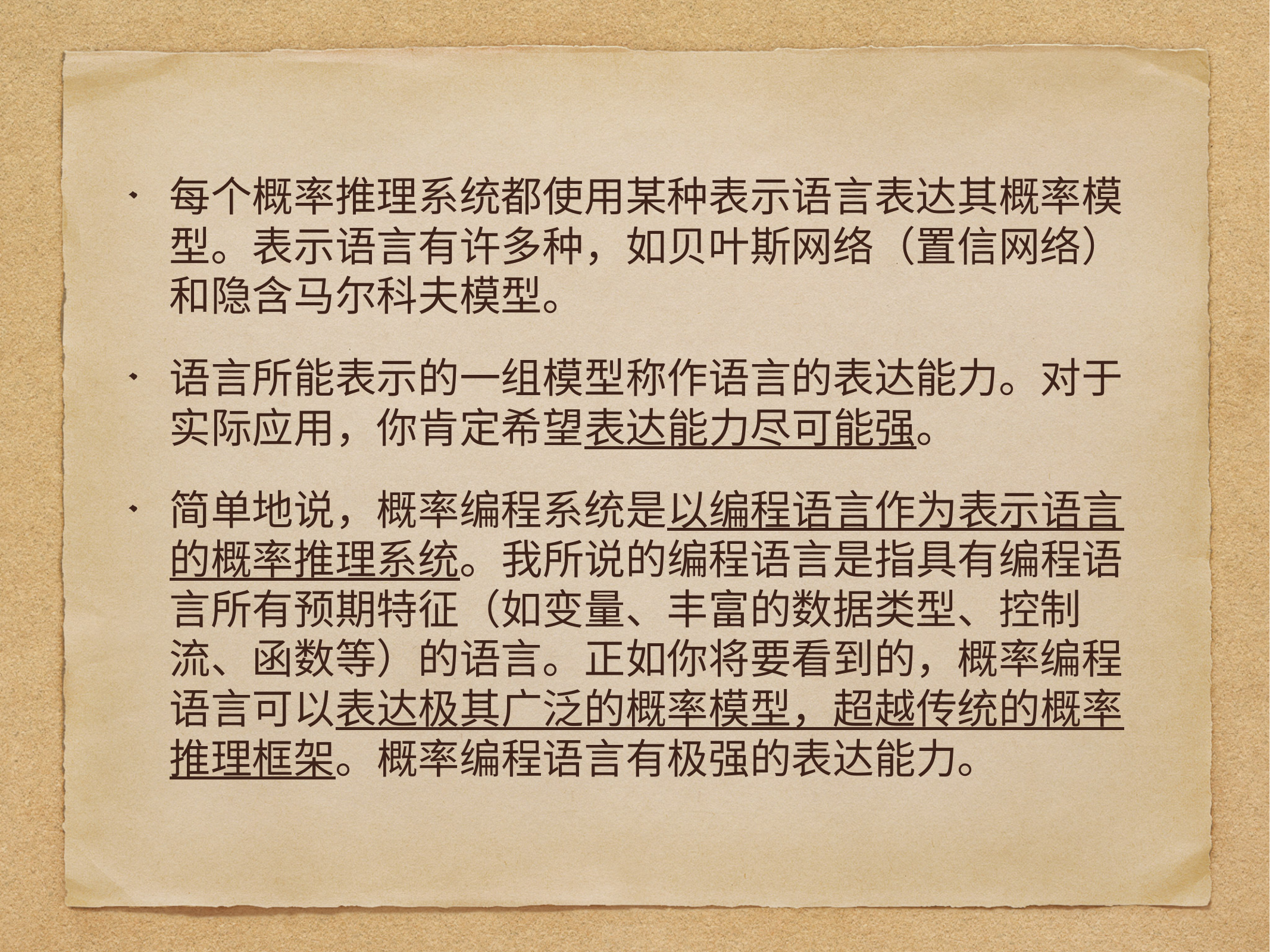

每个概率推理系统都使用某种表示语言表达其概率模型。表示语言有许多种，如贝叶斯网络（置信网络）和隐含马尔科夫模型。
语言所能表示的一组模型称作语言的表达能力。对于实际应用，你肯定希望表达能力尽可能强。
简单地说，概率编程系统是以编程语言作为表示语言的概率推理系统。我所说的编程语言是指具有编程语言所有预期特征（如变量、丰富的数据类型、控制流、函数等）的语言。正如你将要看到的，概率编程语言可以表达极其广泛的概率模型，超越传统的概率推理框架。概率编程语言有极强的表达能力。